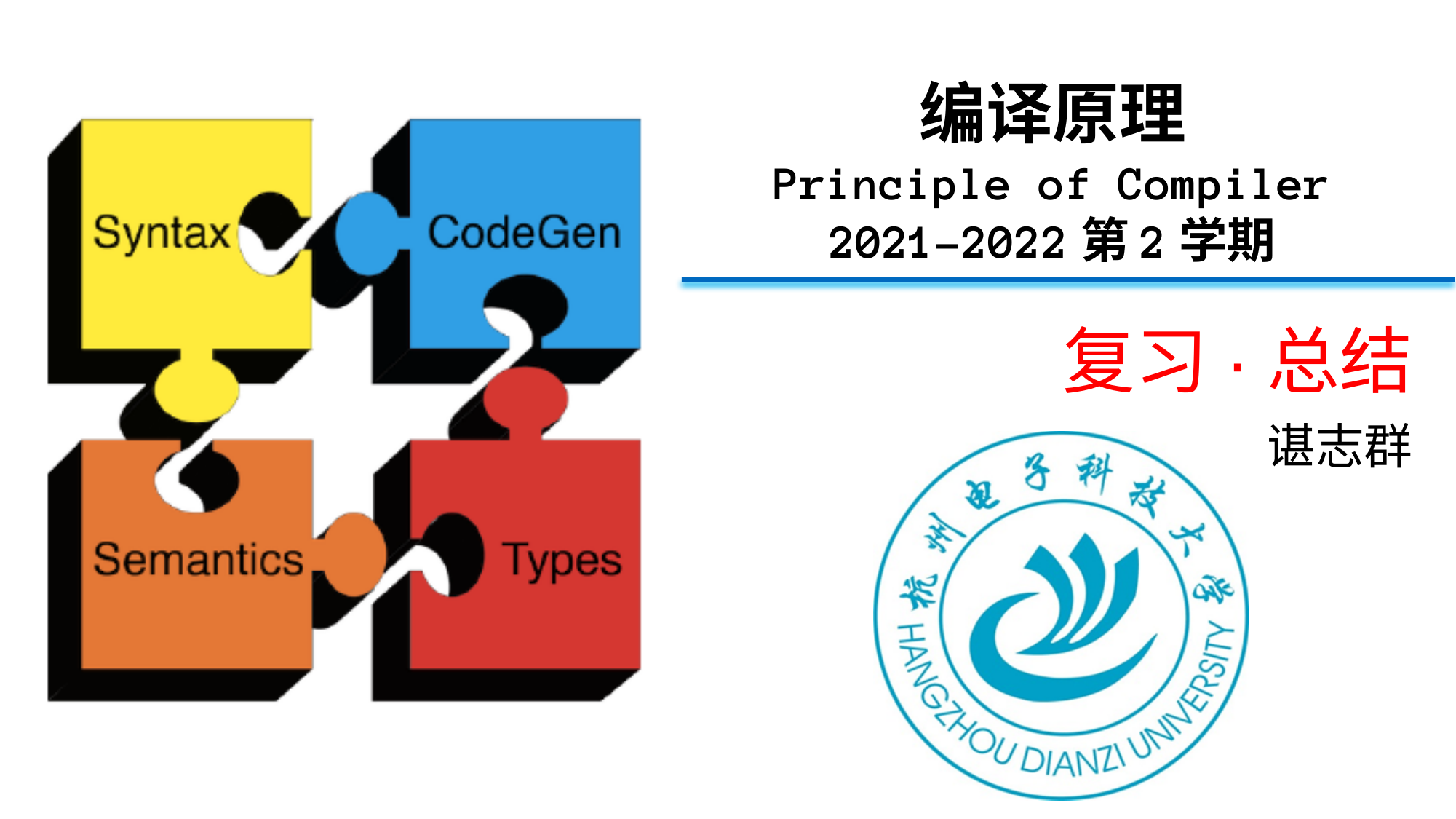

# 编译原理 Principle of Compiler 2021-2022第2学期
复习·总结
谌志群